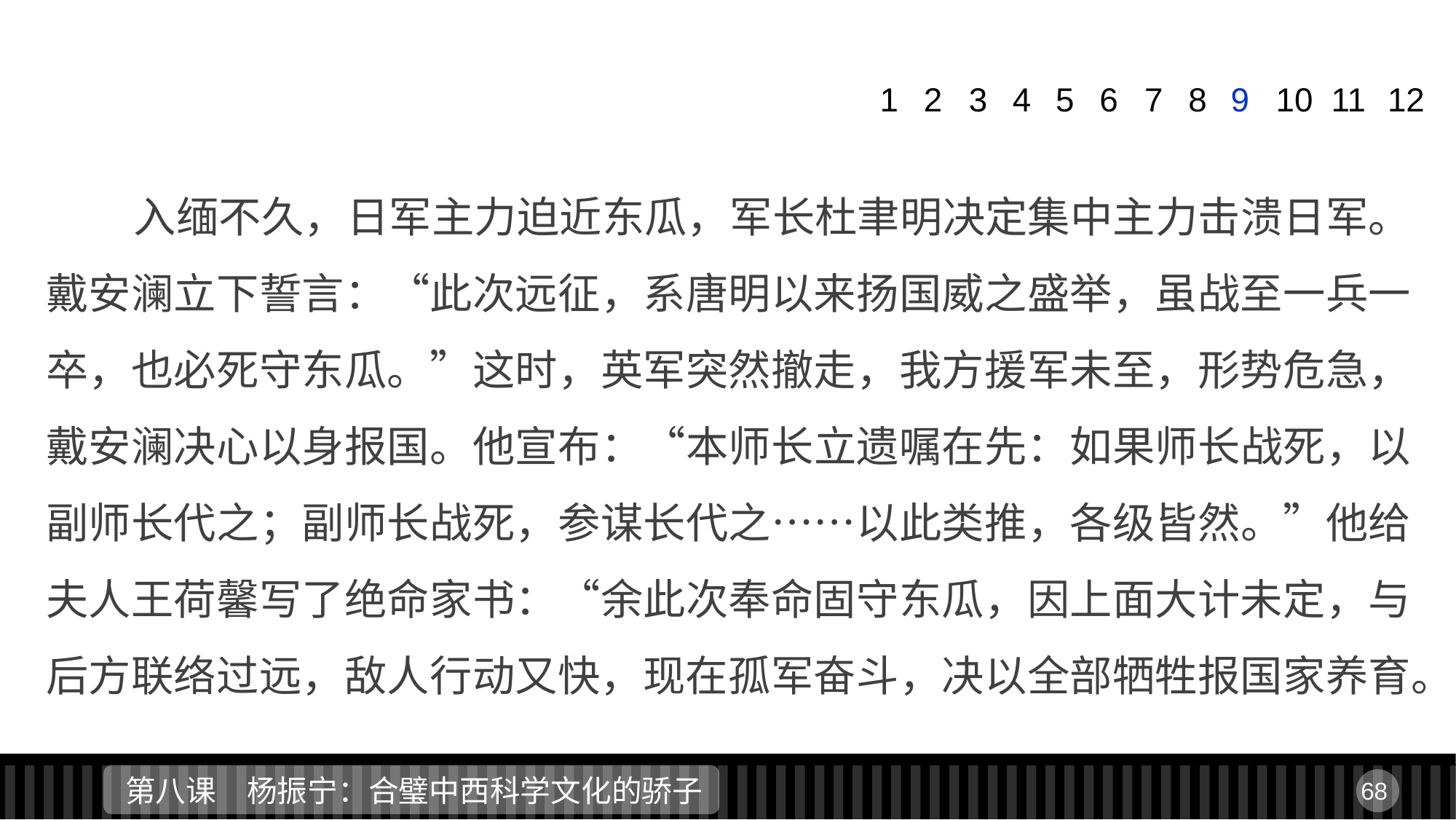

1
2
3
4
5
6
7
8
9
11
12
10
        入缅不久，日军主力迫近东瓜，军长杜聿明决定集中主力击溃日军。戴安澜立下誓言：“此次远征，系唐明以来扬国威之盛举，虽战至一兵一卒，也必死守东瓜。”这时，英军突然撤走，我方援军未至，形势危急，戴安澜决心以身报国。他宣布：“本师长立遗嘱在先：如果师长战死，以副师长代之；副师长战死，参谋长代之……以此类推，各级皆然。”他给夫人王荷馨写了绝命家书：“余此次奉命固守东瓜，因上面大计未定，与后方联络过远，敌人行动又快，现在孤军奋斗，决以全部牺牲报国家养育。